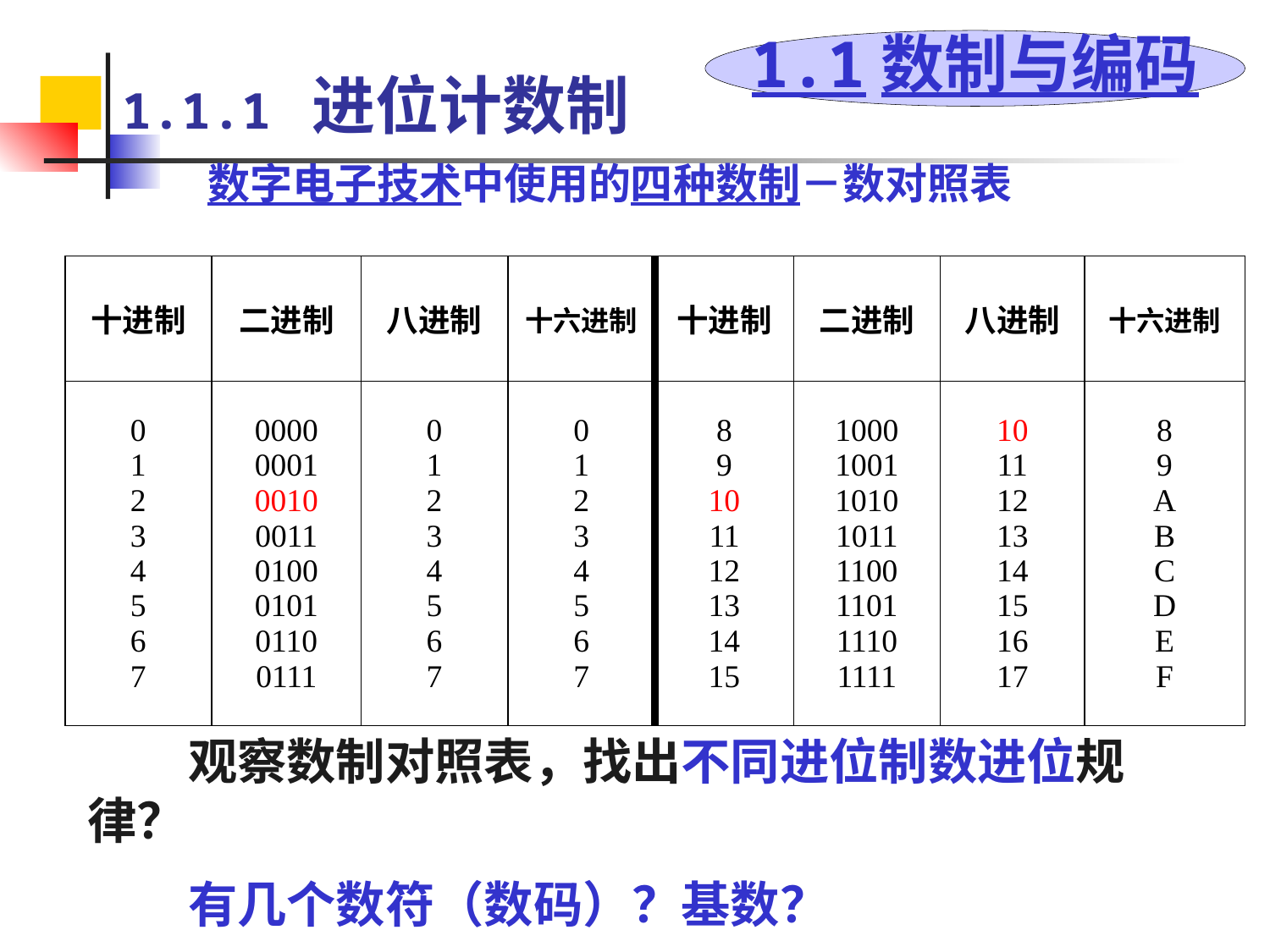

1.1数制与编码

1.1.1 进位计数制
数字电子技术中使用的四种数制－数对照表
| 十进制 | 二进制 | 八进制 | 十六进制 | 十进制 | 二进制 | 八进制 | 十六进制 |
| --- | --- | --- | --- | --- | --- | --- | --- |
| 0 1 2 3 4 5 6 7 | 0000 0001 0010 0011 0100 0101 0110 0111 | 0 1 2 3 4 5 6 7 | 0 1 2 3 4 5 6 7 | 8 9 10 11 12 13 14 15 | 1000 1001 1010 1011 1100 1101 1110 1111 | 10 11 12 13 14 15 16 17 | 8 9 A B C D E F |
观察数制对照表，找出不同进位制数进位规律？
有几个数符（数码）？基数？